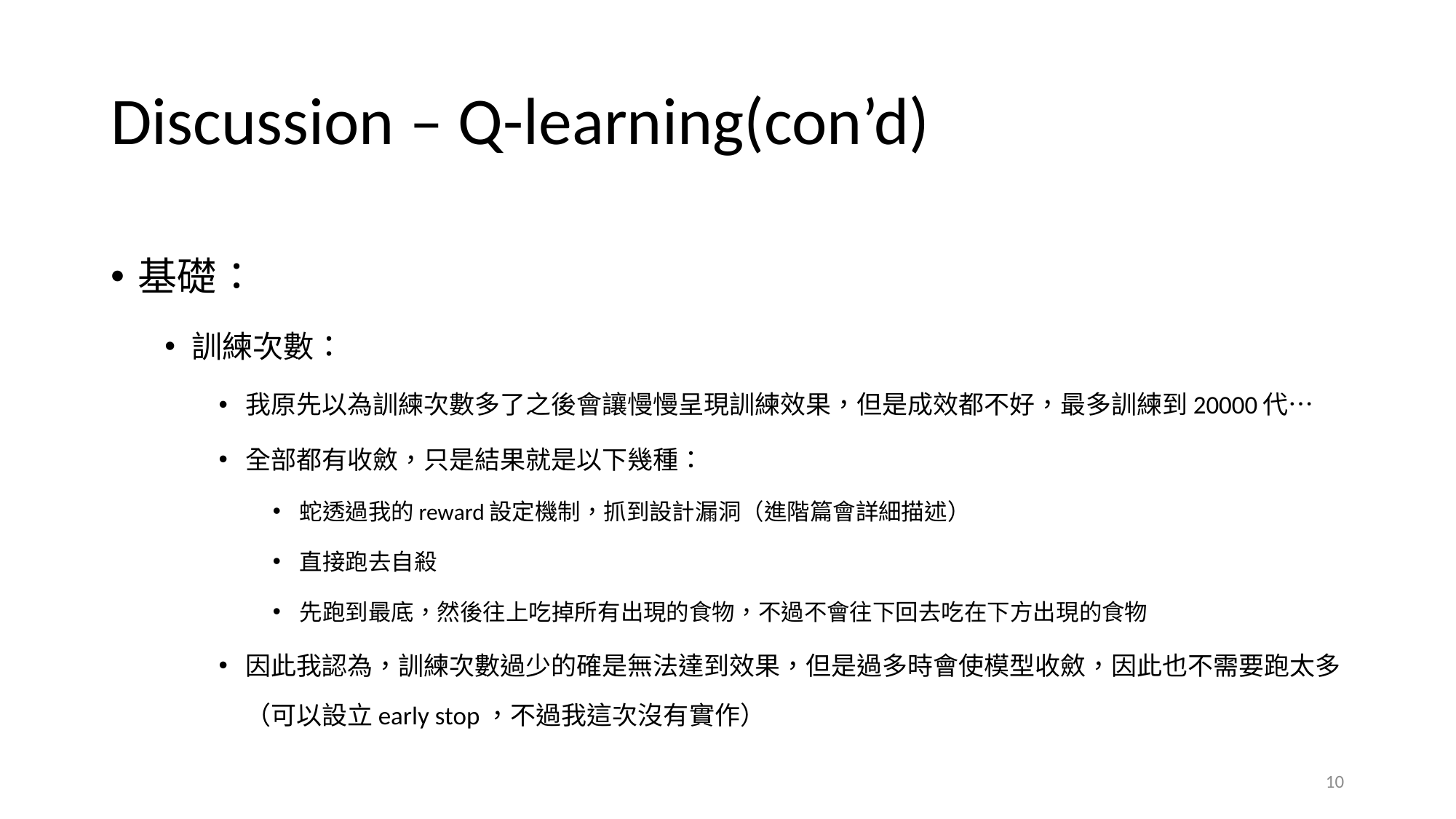

# Discussion – Q-learning(con’d)
基礎：
訓練次數：
我原先以為訓練次數多了之後會讓慢慢呈現訓練效果，但是成效都不好，最多訓練到20000代…
全部都有收斂，只是結果就是以下幾種：
蛇透過我的reward設定機制，抓到設計漏洞（進階篇會詳細描述）
直接跑去自殺
先跑到最底，然後往上吃掉所有出現的食物，不過不會往下回去吃在下方出現的食物
因此我認為，訓練次數過少的確是無法達到效果，但是過多時會使模型收斂，因此也不需要跑太多（可以設立early stop，不過我這次沒有實作）
10